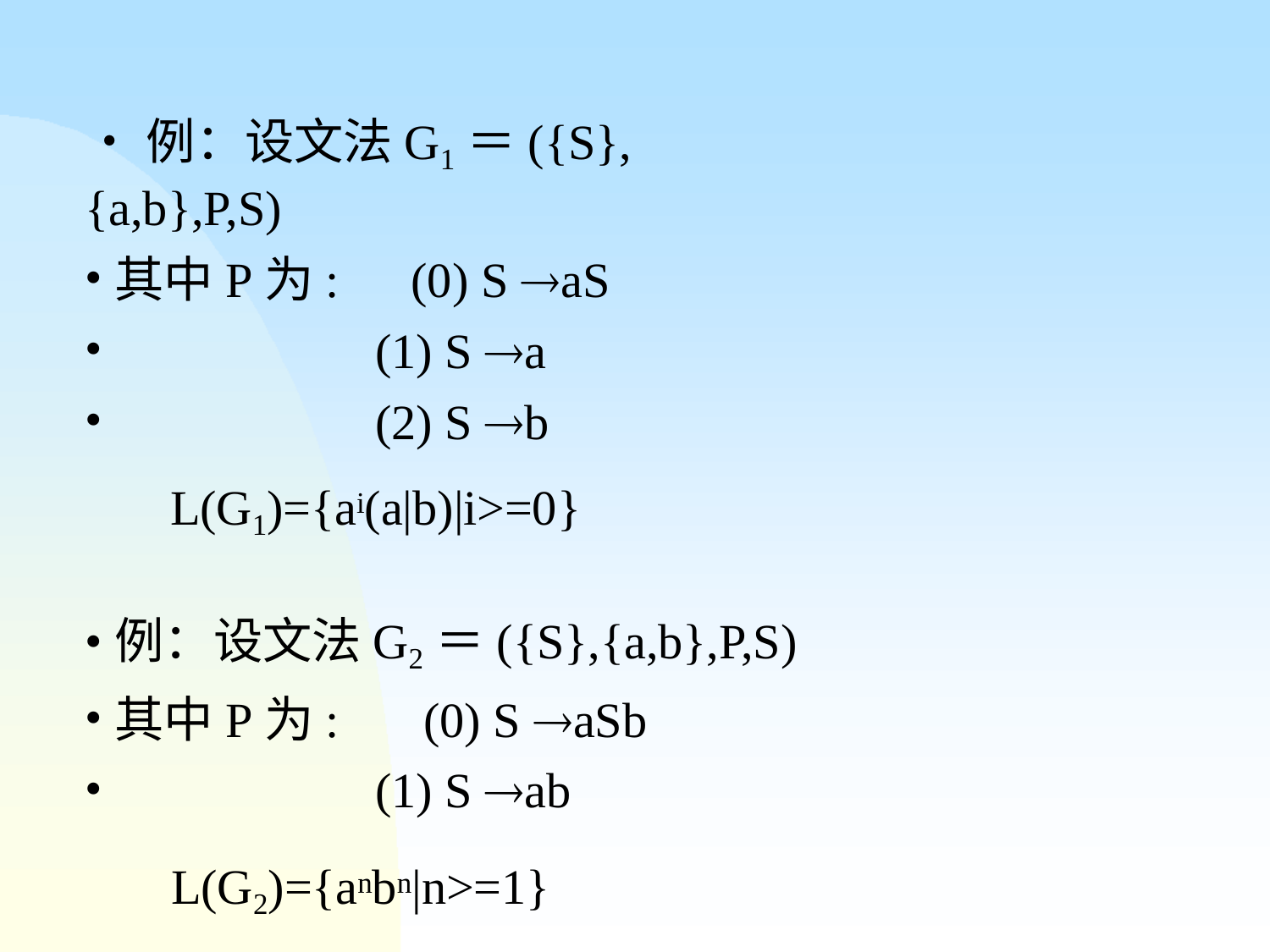

•例：设文法G1＝({S},{a,b},P,S)
其中P为:	(0) S →aS
(1) S →a
(2) S →b
L(G1)={ai(a|b)|i>=0}

例：设文法G2＝({S},{a,b},P,S)
其中P为:	(0) S →aSb
(1) S →ab
L(G2)={anbn|n>=1}